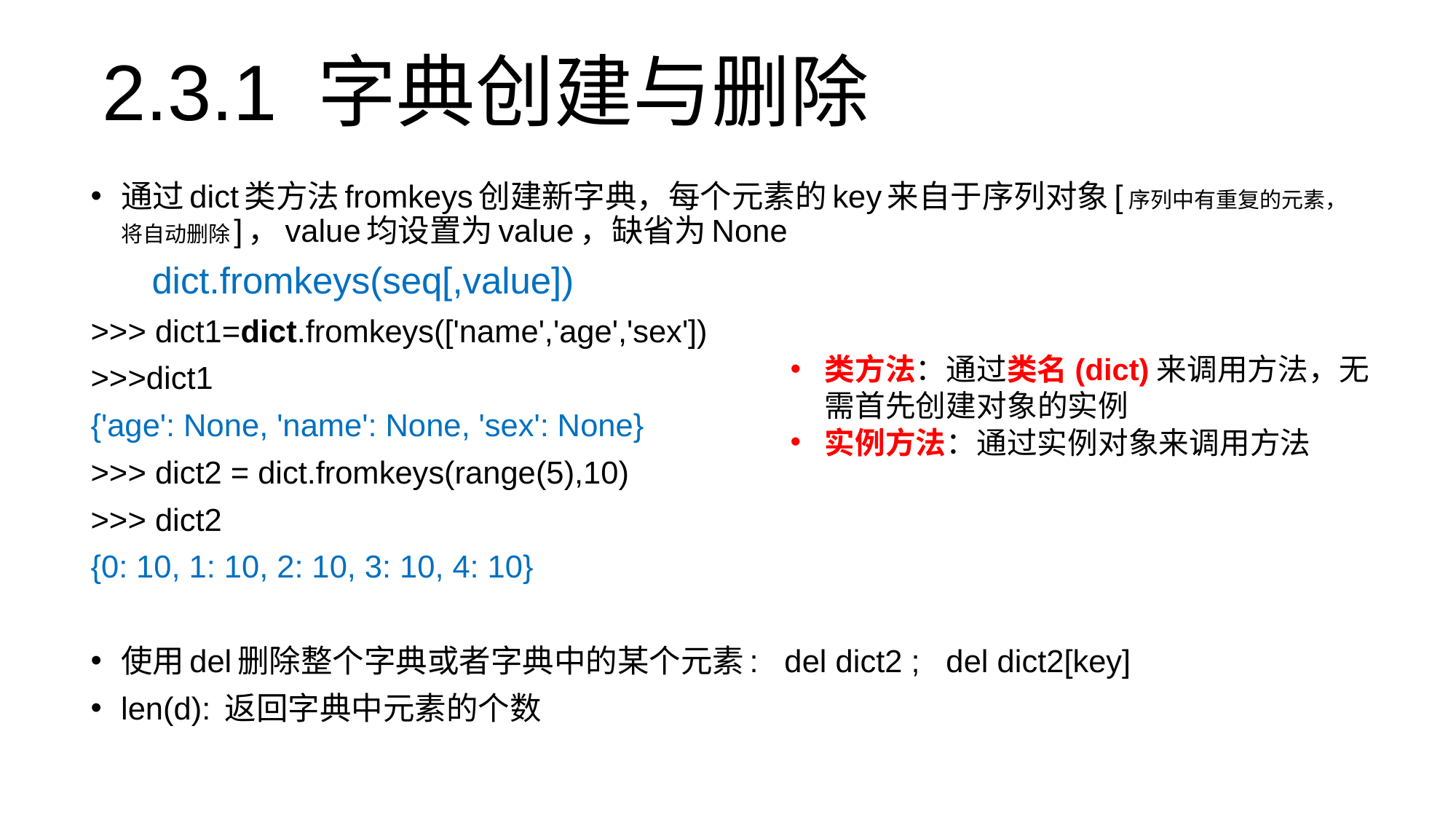

# 2.3.1 字典创建与删除
通过dict类方法fromkeys创建新字典，每个元素的key来自于序列对象[序列中有重复的元素，将自动删除]，value均设置为value，缺省为None
       dict.fromkeys(seq[,value])
>>> dict1=dict.fromkeys(['name','age','sex'])
>>>dict1
{'age': None, 'name': None, 'sex': None}
>>> dict2 = dict.fromkeys(range(5),10)
>>> dict2
{0: 10, 1: 10, 2: 10, 3: 10, 4: 10}

使用del删除整个字典或者字典中的某个元素:   del dict2 ;   del dict2[key]
len(d): 返回字典中元素的个数
类方法：通过类名(dict)来调用方法，无需首先创建对象的实例
实例方法：通过实例对象来调用方法